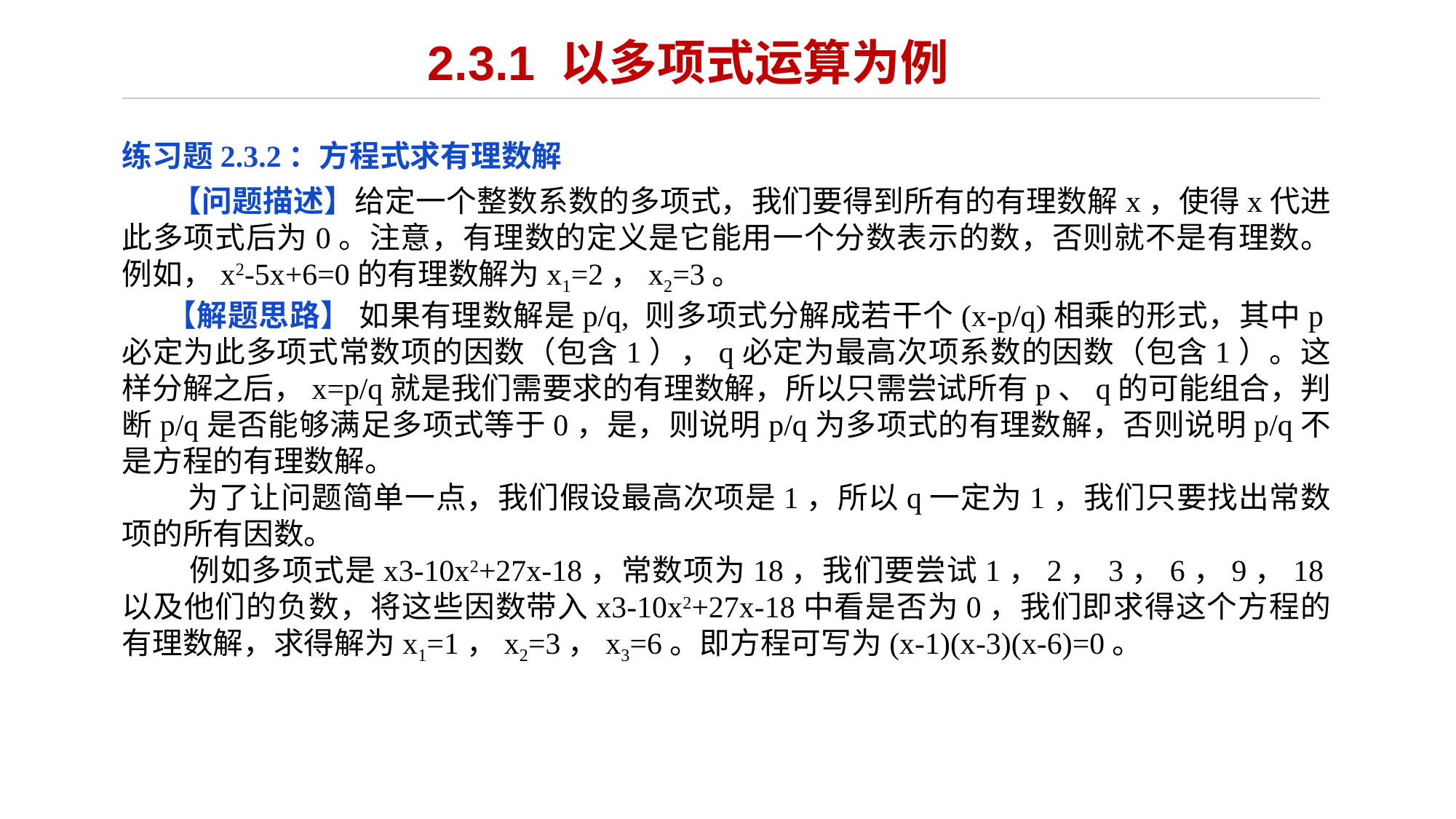

# 2.3.1 以多项式运算为例
练习题2.3.2：方程式求有理数解

      【问题描述】给定一个整数系数的多项式，我们要得到所有的有理数解x，使得x代进此多项式后为0。注意，有理数的定义是它能用一个分数表示的数，否则就不是有理数。例如，x2-5x+6=0的有理数解为x1=2，x2=3。
     【解题思路】 如果有理数解是p/q, 则多项式分解成若干个(x-p/q)相乘的形式，其中p必定为此多项式常数项的因数（包含1），q必定为最高次项系数的因数（包含1）。这样分解之后，x=p/q就是我们需要求的有理数解，所以只需尝试所有p、q的可能组合，判断p/q是否能够满足多项式等于0，是，则说明p/q为多项式的有理数解，否则说明p/q不是方程的有理数解。
        为了让问题简单一点，我们假设最高次项是1，所以q一定为1，我们只要找出常数项的所有因数。
        例如多项式是x3-10x2+27x-18，常数项为18，我们要尝试1，2，3，6，9，18以及他们的负数，将这些因数带入x3-10x2+27x-18中看是否为0，我们即求得这个方程的有理数解，求得解为x1=1，x2=3，x3=6。即方程可写为(x-1)(x-3)(x-6)=0。